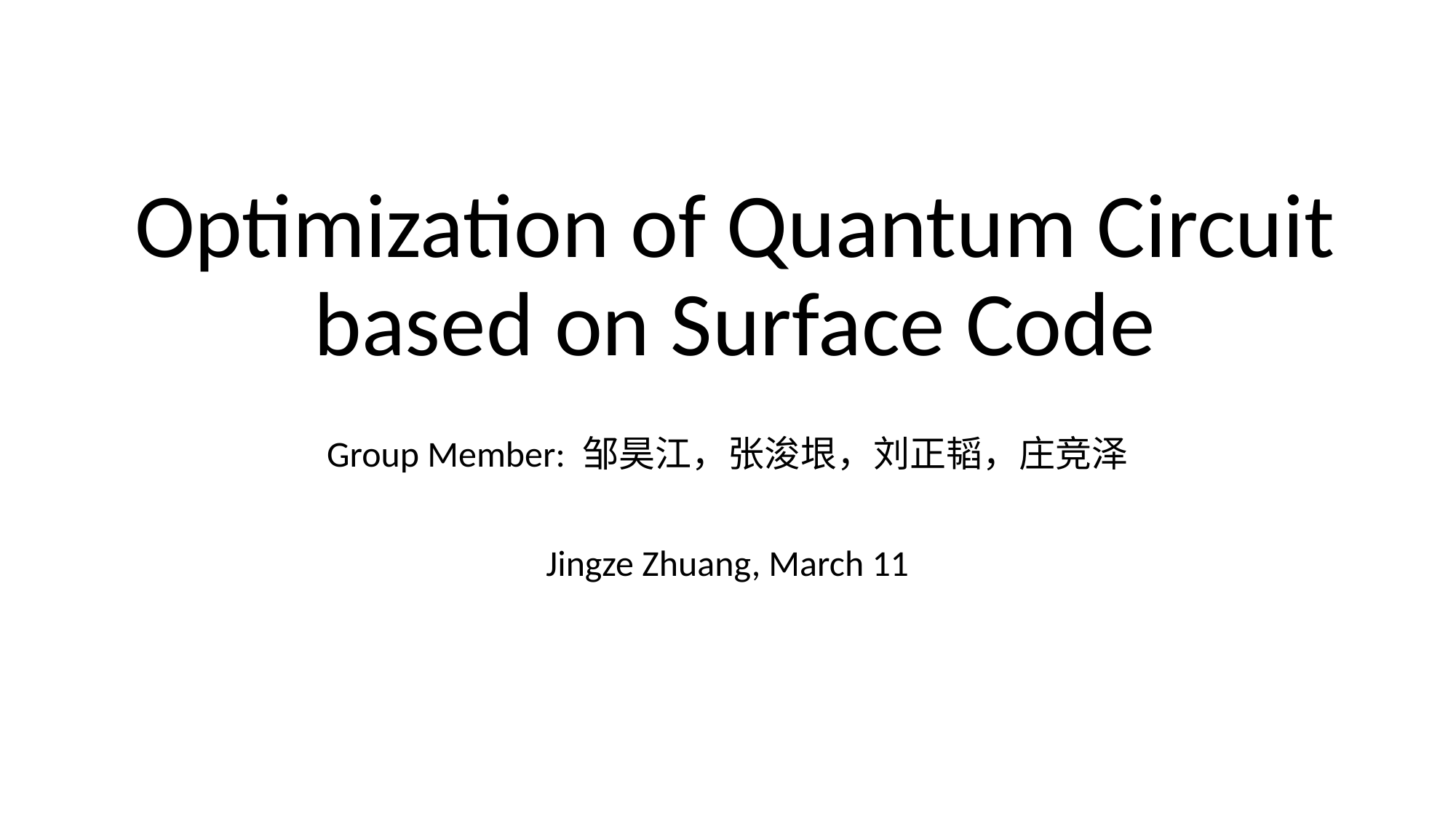

# Optimization of Quantum Circuit based on Surface Code
Group Member: 邹昊江，张浚垠，刘正韬，庄竞泽

Jingze Zhuang, March 11